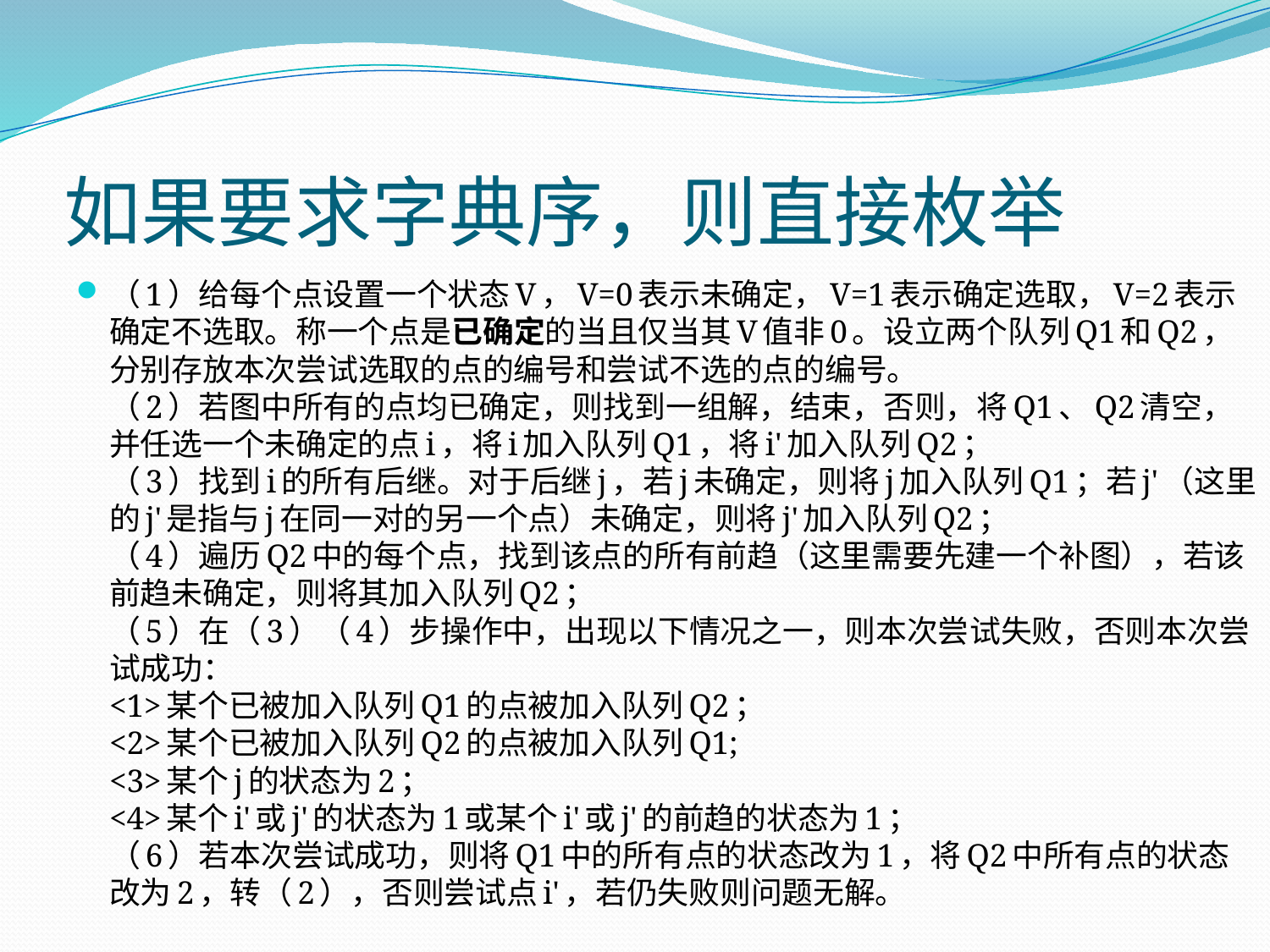

# 如果要求字典序，则直接枚举
（1）给每个点设置一个状态V，V=0表示未确定，V=1表示确定选取，V=2表示确定不选取。称一个点是已确定的当且仅当其V值非0。设立两个队列Q1和Q2，分别存放本次尝试选取的点的编号和尝试不选的点的编号。
（2）若图中所有的点均已确定，则找到一组解，结束，否则，将Q1、Q2清空，并任选一个未确定的点i，将i加入队列Q1，将i'加入队列Q2；
（3）找到i的所有后继。对于后继j，若j未确定，则将j加入队列Q1；若j'（这里的j'是指与j在同一对的另一个点）未确定，则将j'加入队列Q2；
（4）遍历Q2中的每个点，找到该点的所有前趋（这里需要先建一个补图），若该前趋未确定，则将其加入队列Q2；
（5）在（3）（4）步操作中，出现以下情况之一，则本次尝试失败，否则本次尝试成功：
<1>某个已被加入队列Q1的点被加入队列Q2；
<2>某个已被加入队列Q2的点被加入队列Q1;
<3>某个j的状态为2；
<4>某个i'或j'的状态为1或某个i'或j'的前趋的状态为1；
（6）若本次尝试成功，则将Q1中的所有点的状态改为1，将Q2中所有点的状态改为2，转（2），否则尝试点i'，若仍失败则问题无解。